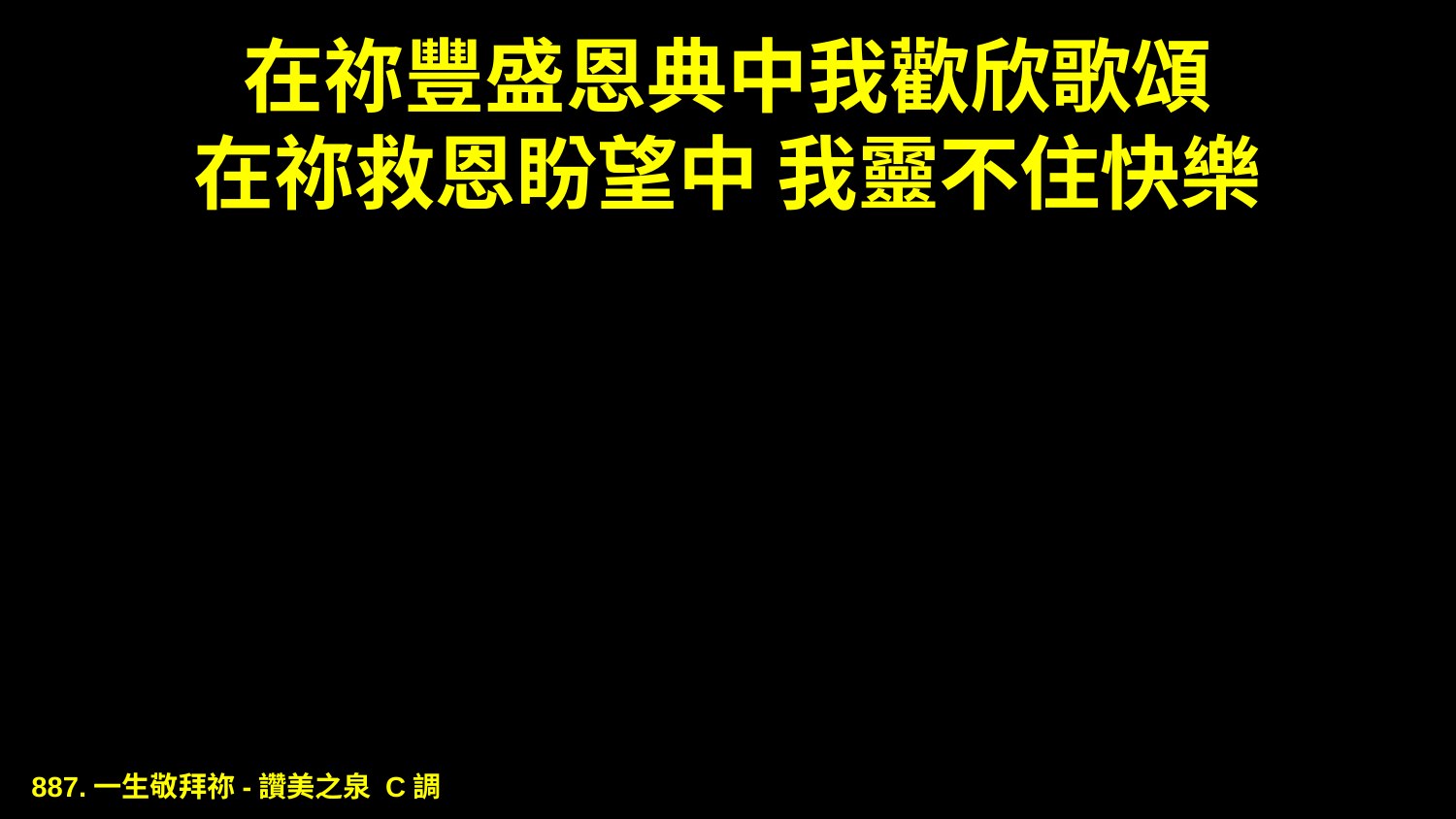

# 在祢豐盛恩典中我歡欣歌頌 在祢救恩盼望中 我靈不住快樂
887.一生敬拜祢-讚美之泉 C調